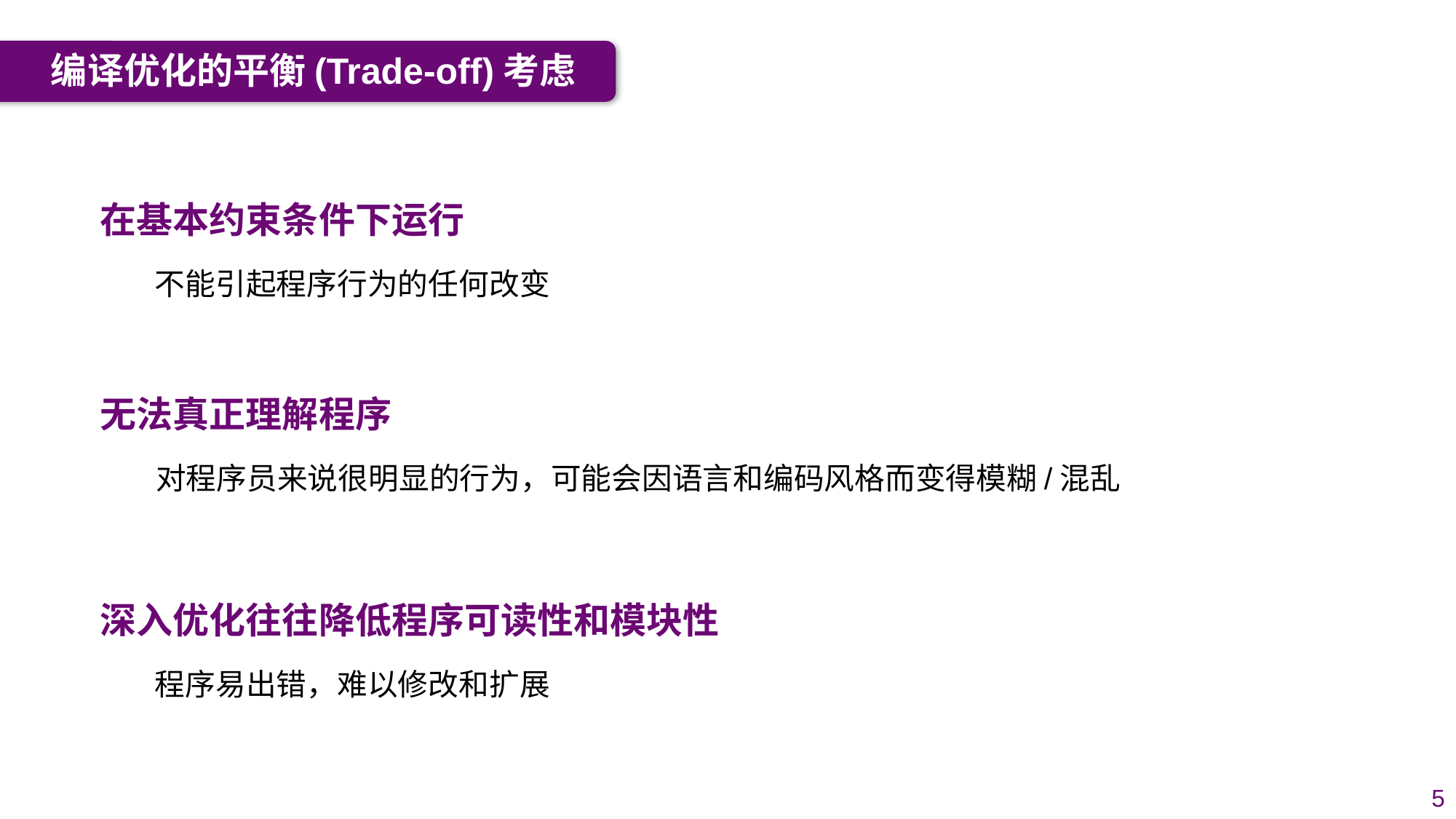

编译优化的平衡(Trade-off)考虑

在基本约束条件下运行
不能引起程序行为的任何改变

无法真正理解程序
  对程序员来说很明显的行为，可能会因语言和编码风格而变得模糊/混乱

深入优化往往降低程序可读性和模块性
程序易出错，难以修改和扩展
5